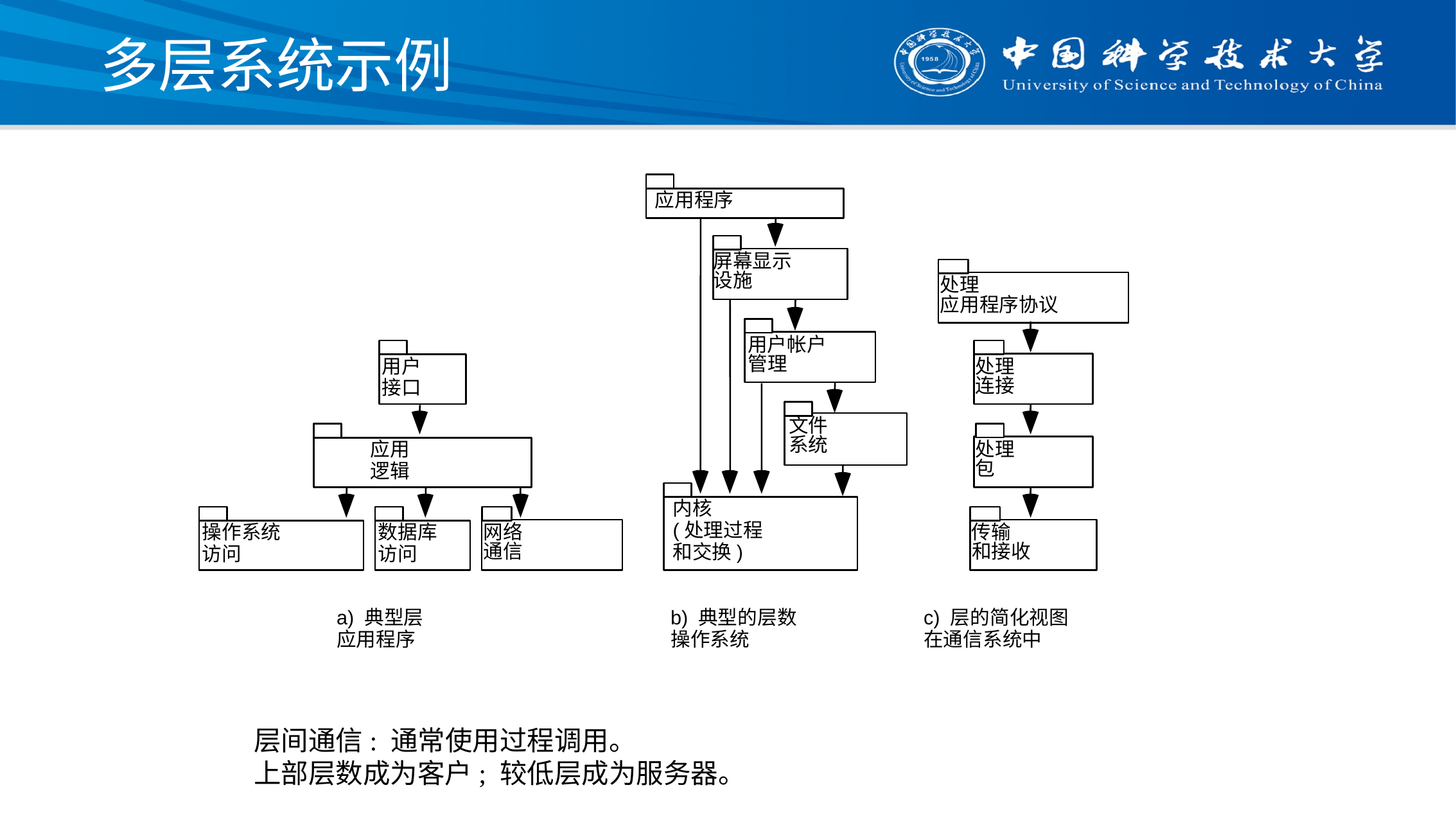

# 多层系统示例

应用程序

屏幕显示
设施

处理
应用程序协议

用户帐户
管理

用户

处理
连接

接口

文件
系统

应用

处理
包

逻辑

内核

(处理过程
操作系统
数据库

网络
通信

传输
和接收

和交换)
访问
访问
a) 典型层
b) 典型的层数
c) 层的简化视图
应用程序
操作系统
在通信系统中
层间通信: 通常使用过程调用。
上部层数成为客户; 较低层成为服务器。